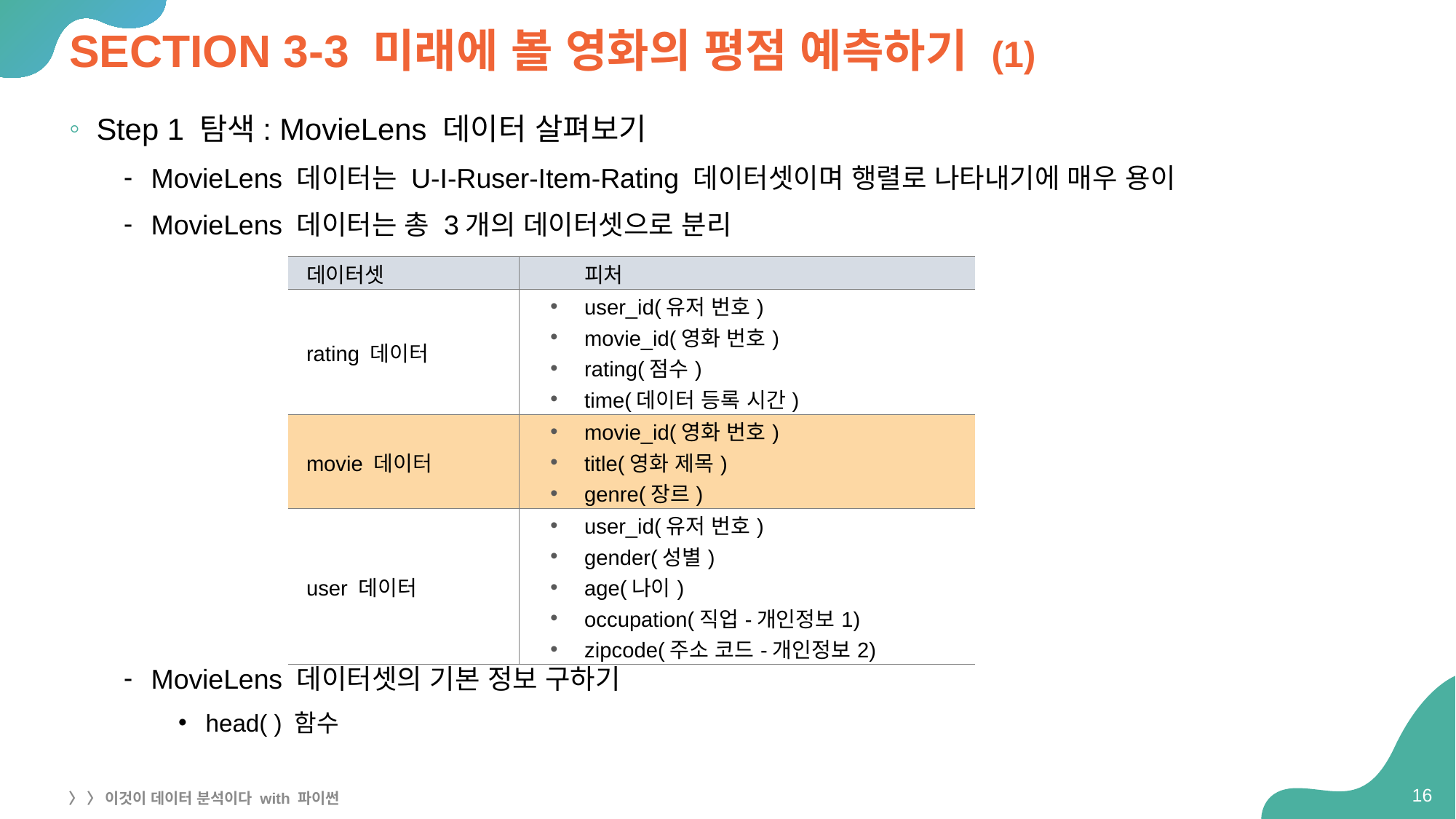

# SECTION 3-3 미래에 볼 영화의 평점 예측하기 (1)
Step 1 탐색: MovieLens 데이터 살펴보기
MovieLens 데이터는 U-I-Ruser-Item-Rating 데이터셋이며 행렬로 나타내기에 매우 용이
MovieLens 데이터는 총 3개의 데이터셋으로 분리

MovieLens 데이터셋의 기본 정보 구하기
head( ) 함수

| 데이터셋 | 피처 |
| --- | --- |
| rating 데이터 | user\_id(유저 번호) movie\_id(영화 번호) rating(점수) time(데이터 등록 시간) |
| movie 데이터 | movie\_id(영화 번호) title(영화 제목) genre(장르) |
| user 데이터 | user\_id(유저 번호) gender(성별) age(나이) occupation(직업-개인정보1) zipcode(주소 코드-개인정보2) |
16
〉 〉 이것이 데이터 분석이다 with 파이썬